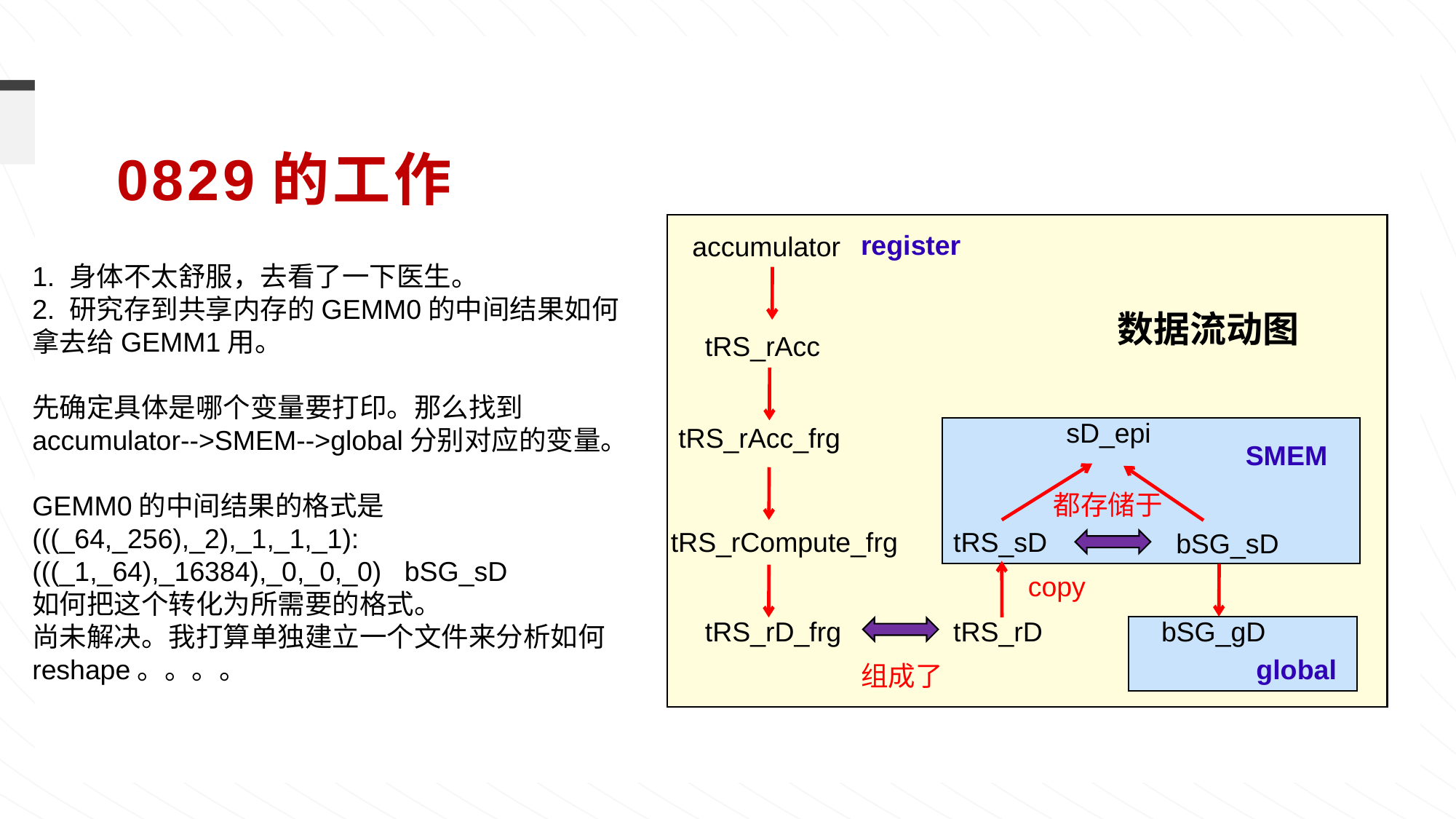

0829的工作

register
accumulator
tRS_rAcc
sD_epi
tRS_rAcc_frg

SMEM
都存储于
tRS_rCompute_frg
tRS_sD
bSG_sD

copy
bSG_gD
tRS_rD_frg
tRS_rD

global
组成了
1. 身体不太舒服，去看了一下医生。
2. 研究存到共享内存的GEMM0的中间结果如何拿去给GEMM1用。

先确定具体是哪个变量要打印。那么找到accumulator-->SMEM-->global分别对应的变量。

GEMM0的中间结果的格式是(((_64,_256),_2),_1,_1,_1):(((_1,_64),_16384),_0,_0,_0)   bSG_sD
如何把这个转化为所需要的格式。
尚未解决。我打算单独建立一个文件来分析如何reshape。。。。

数据流动图